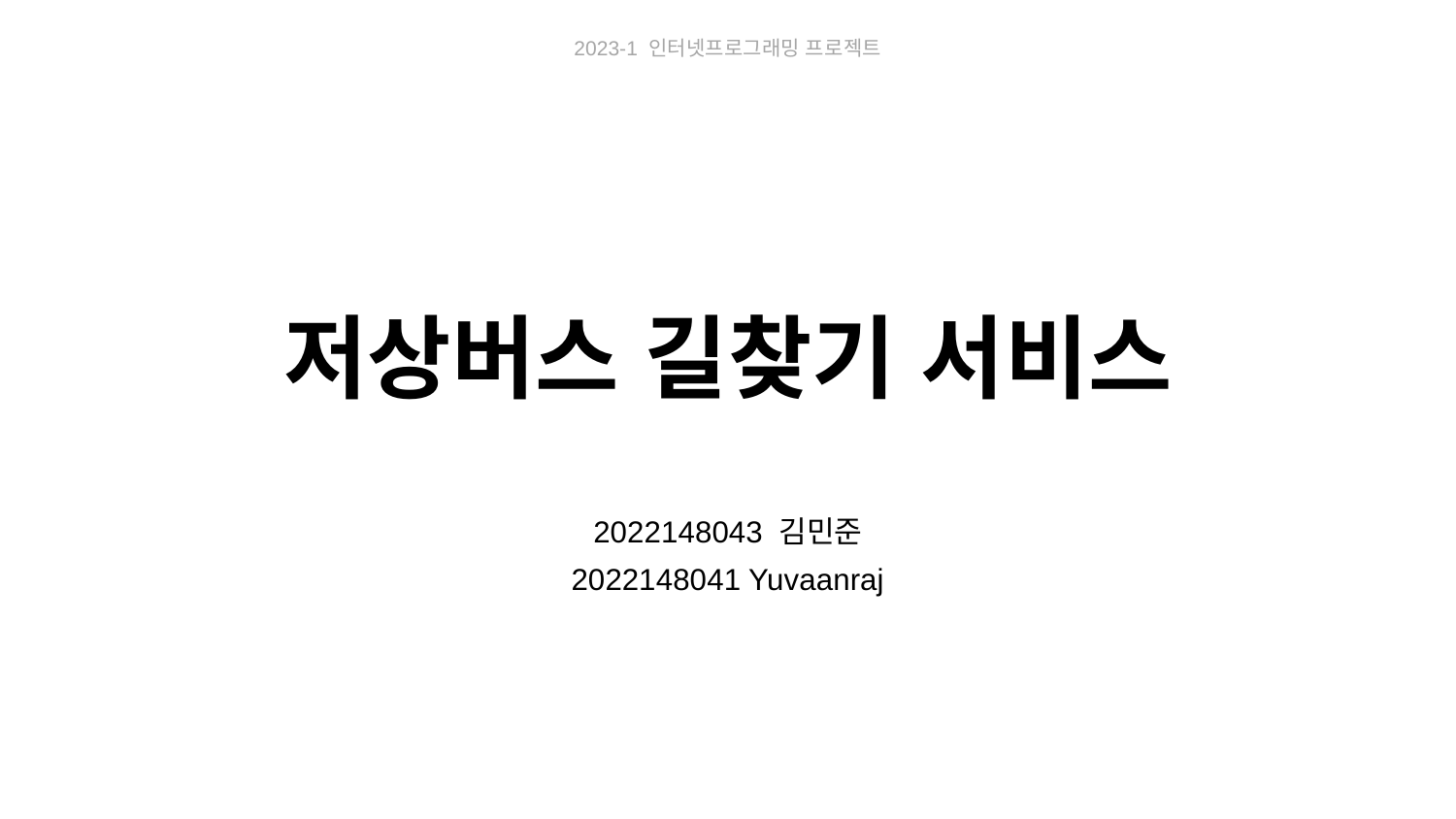

2023-1 인터넷프로그래밍 프로젝트
# 저상버스 길찾기 서비스

2022148043 김민준
2022148041 Yuvaanraj